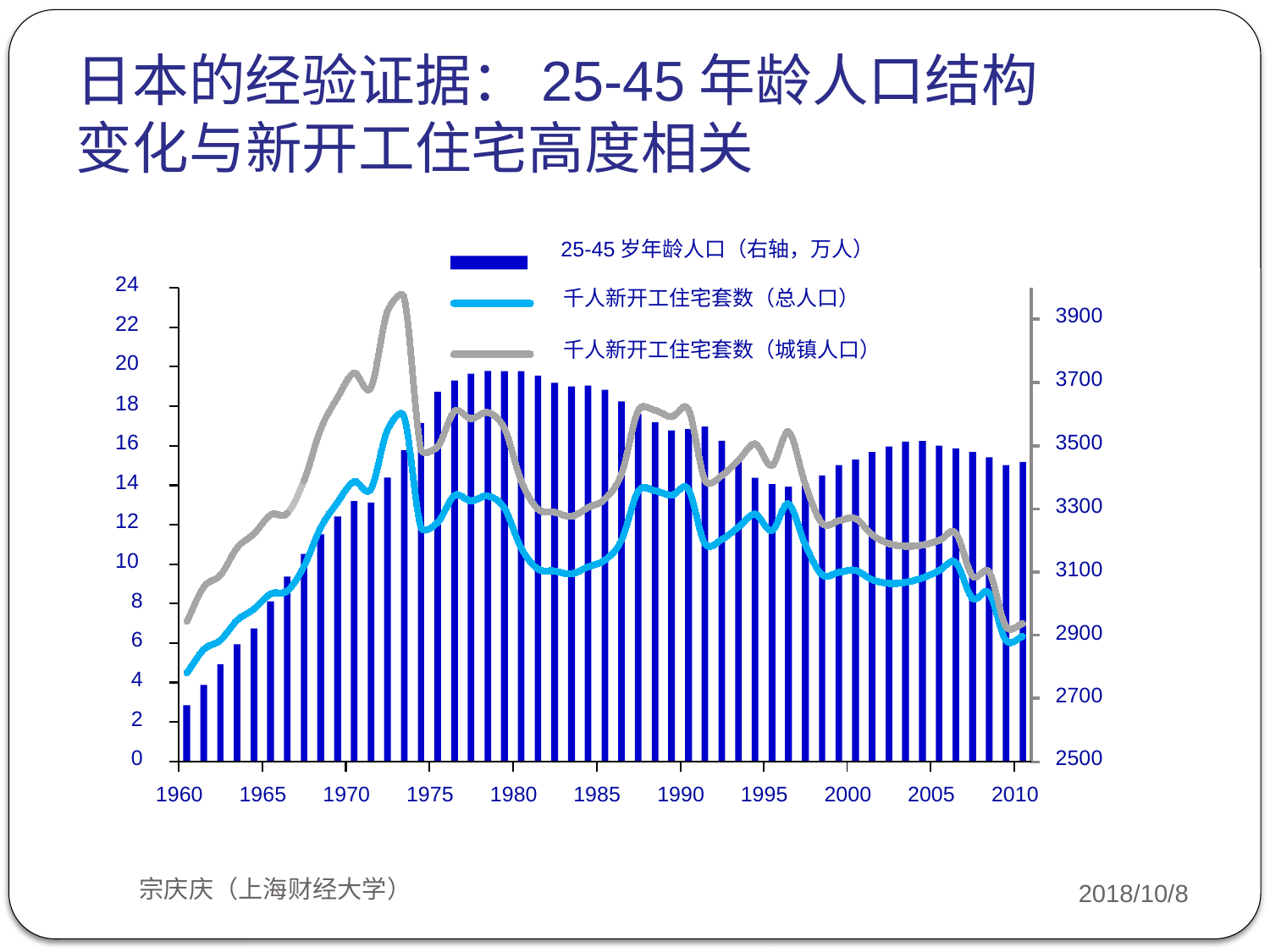

# 日本的经验证据：25-45年龄人口结构变化与新开工住宅高度相关
25-45岁年龄人口（右轴，万人）

24
千人新开工住宅套数（总人口）

3900
22

千人新开工住宅套数（城镇人口）
20

3700

18

16
3500

14

3300

12

10
3100
8

2900
6
4
2700
2
0
2500

1960
1965
1970
1975
1980
1985
1990
1995
2000
2005
2010
宗庆庆（上海财经大学）
2018/10/8